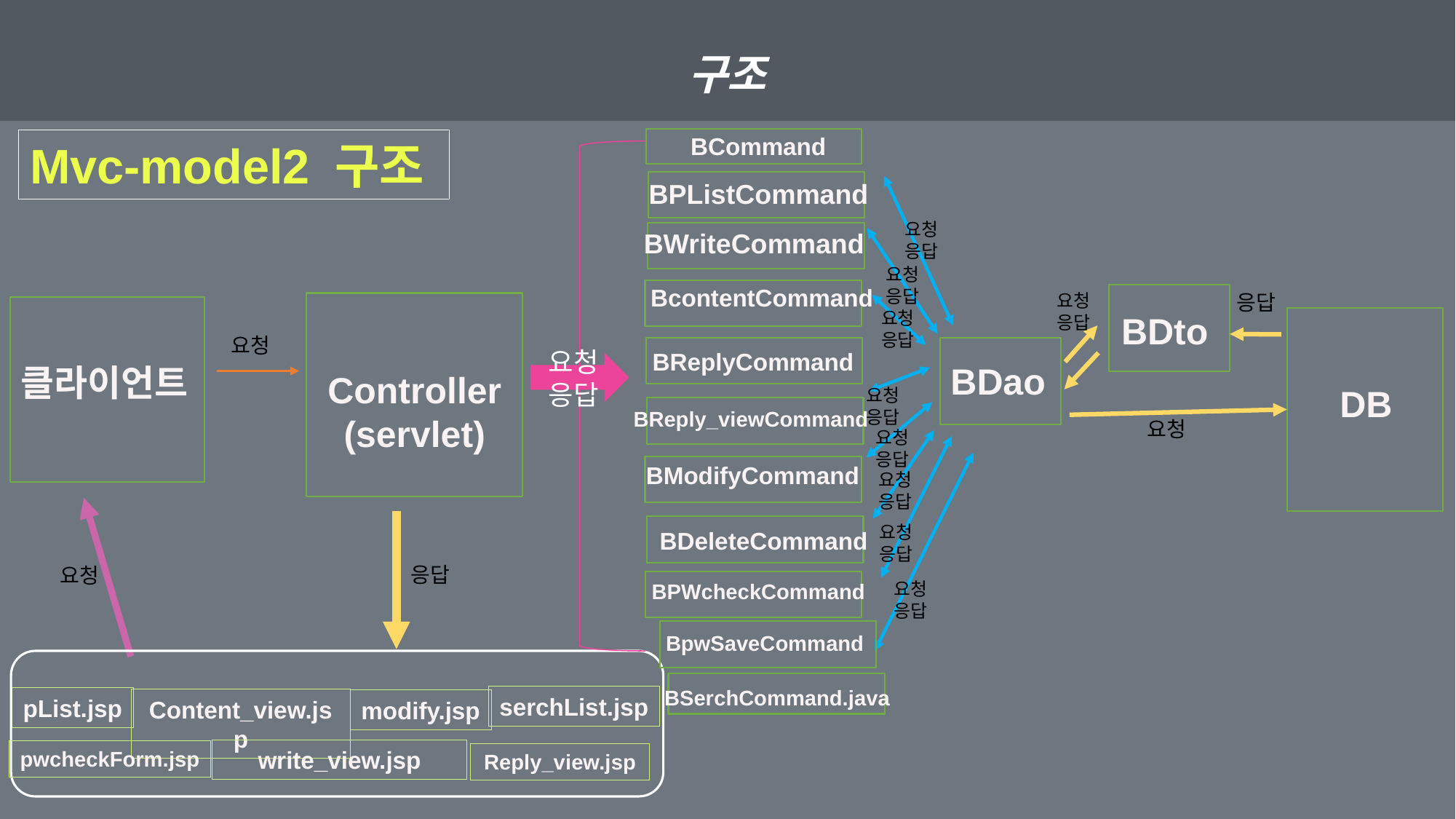

구조
BCommand

Mvc-model2 구조

BPListCommand

요청
응답
BWriteCommand

요청
응답
BcontentCommand

요청
응답
응답

요청
응답
BDto

요청

BReplyCommand
요청
응답
BDao
클라이언트
Controller
(servlet)
DB
요청
응답

BReply_viewCommand
요청
요청
응답
BModifyCommand

요청
응답
요청
응답

BDeleteCommand
응답
요청

요청
응답
BPWcheckCommand

BpwSaveCommand

BSerchCommand.java
serchList.jsp
pList.jsp
Content_view.jsp
modify.jsp
write_view.jsp
pwcheckForm.jsp
Reply_view.jsp